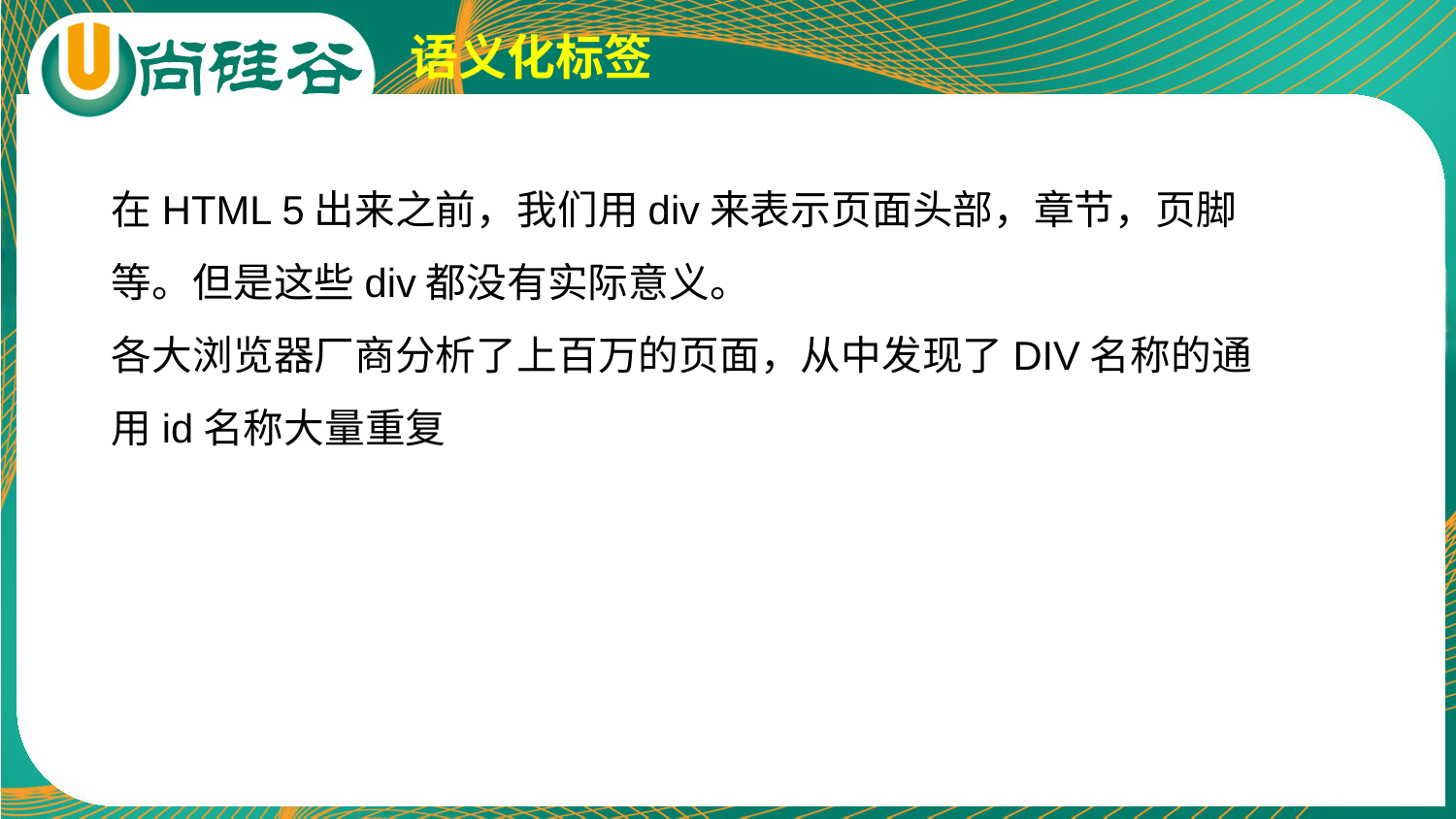

语义化标签
在HTML 5出来之前，我们用div来表示页面头部，章节，页脚等。但是这些div都没有实际意义。
各大浏览器厂商分析了上百万的页面，从中发现了DIV名称的通用id名称大量重复